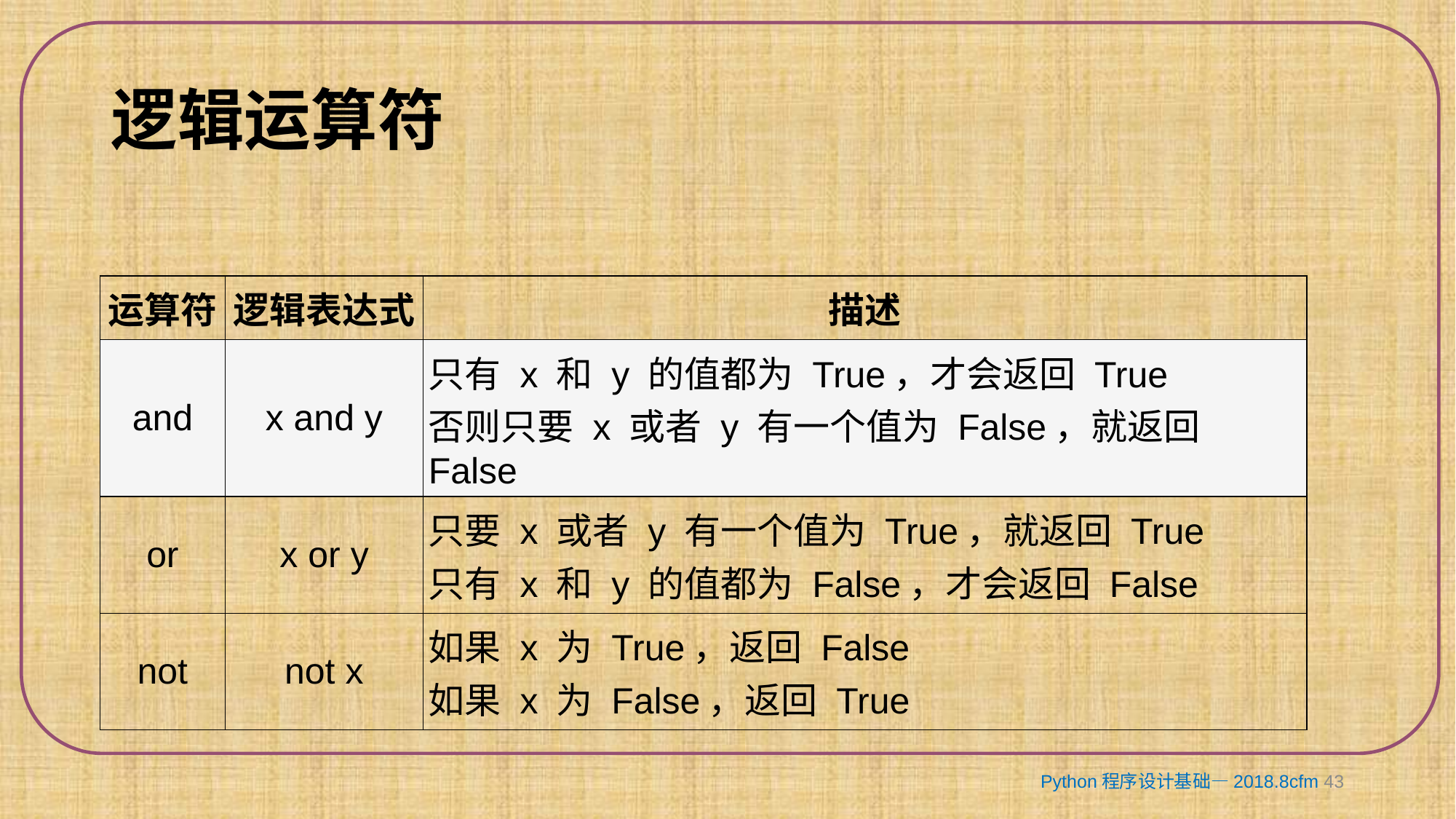

# 逻辑运算符
| 运算符 | 逻辑表达式 | 描述 |
| --- | --- | --- |
| and | x and y | 只有 x 和 y 的值都为 True，才会返回 True 否则只要 x 或者 y 有一个值为 False，就返回 False |
| or | x or y | 只要 x 或者 y 有一个值为 True，就返回 True 只有 x 和 y 的值都为 False，才会返回 False |
| not | not x | 如果 x 为 True，返回 False 如果 x 为 False，返回 True |
Python程序设计基础—2018.8cfm 43